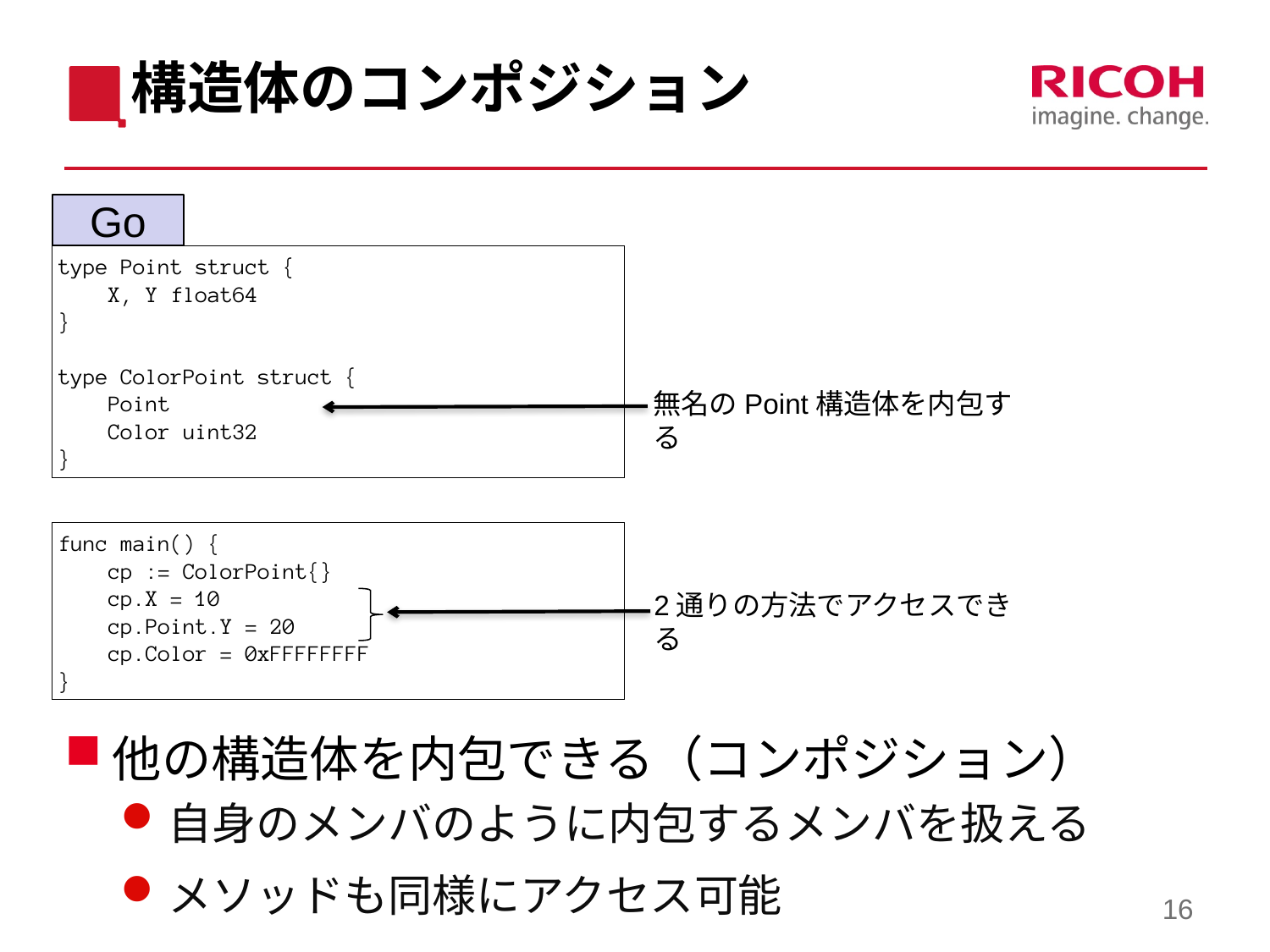

# 構造体のコンポジション
Go

type Point struct {
    X, Y float64
}

type ColorPoint struct {
    Point
    Color uint32
}
無名のPoint構造体を内包する
func main() {
    cp := ColorPoint{}
    cp.X = 10
    cp.Point.Y = 20
    cp.Color = 0xFFFFFFFF
}
2通りの方法でアクセスできる

他の構造体を内包できる（コンポジション）
自身のメンバのように内包するメンバを扱える
メソッドも同様にアクセス可能
16